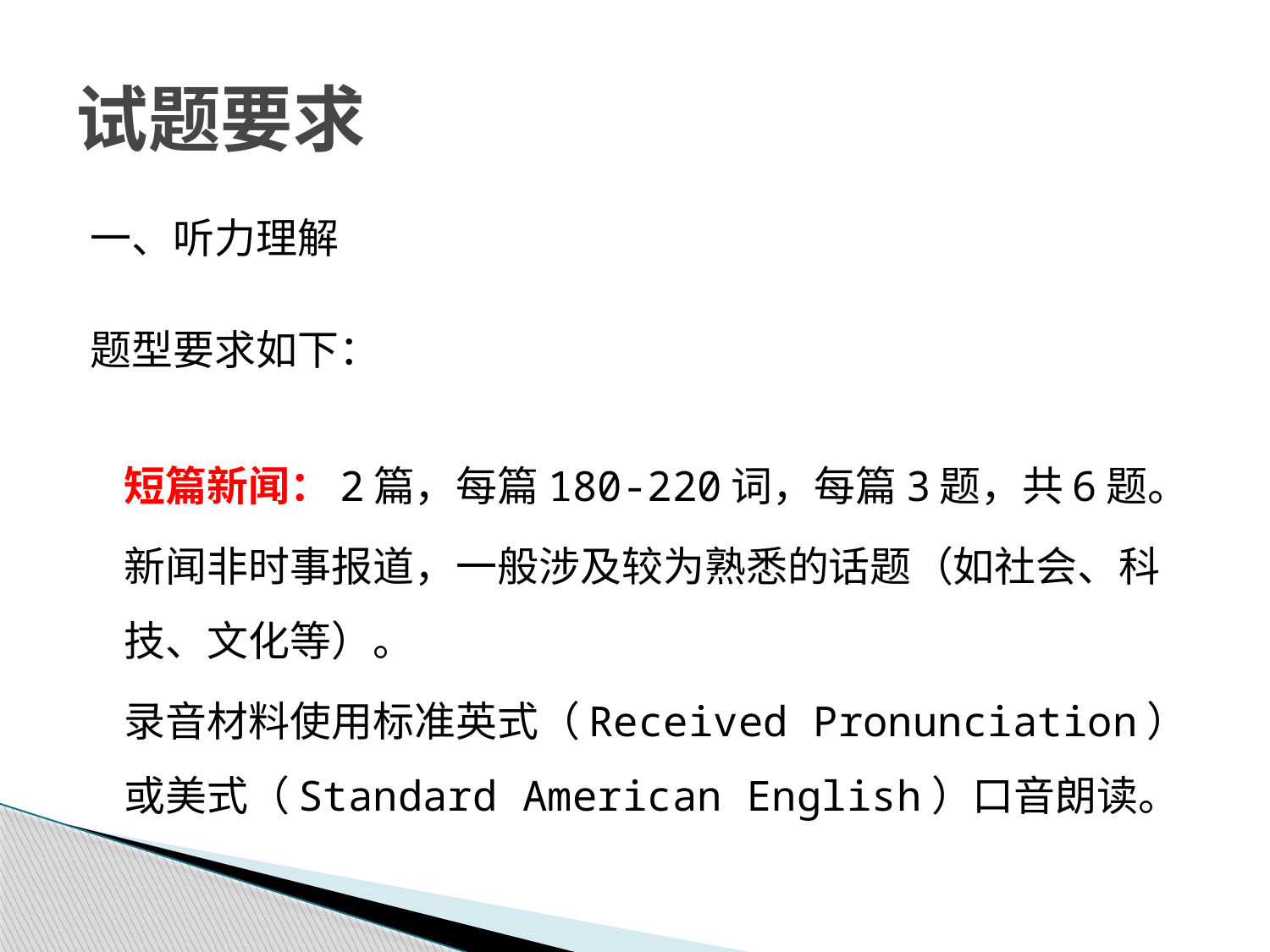

# 试题要求
一、听力理解

题型要求如下：

	短篇新闻：2篇，每篇180-220词，每篇3题，共6题。
	新闻非时事报道，一般涉及较为熟悉的话题（如社会、科技、文化等）。
	录音材料使用标准英式（Received Pronunciation）或美式（Standard American English）口音朗读。